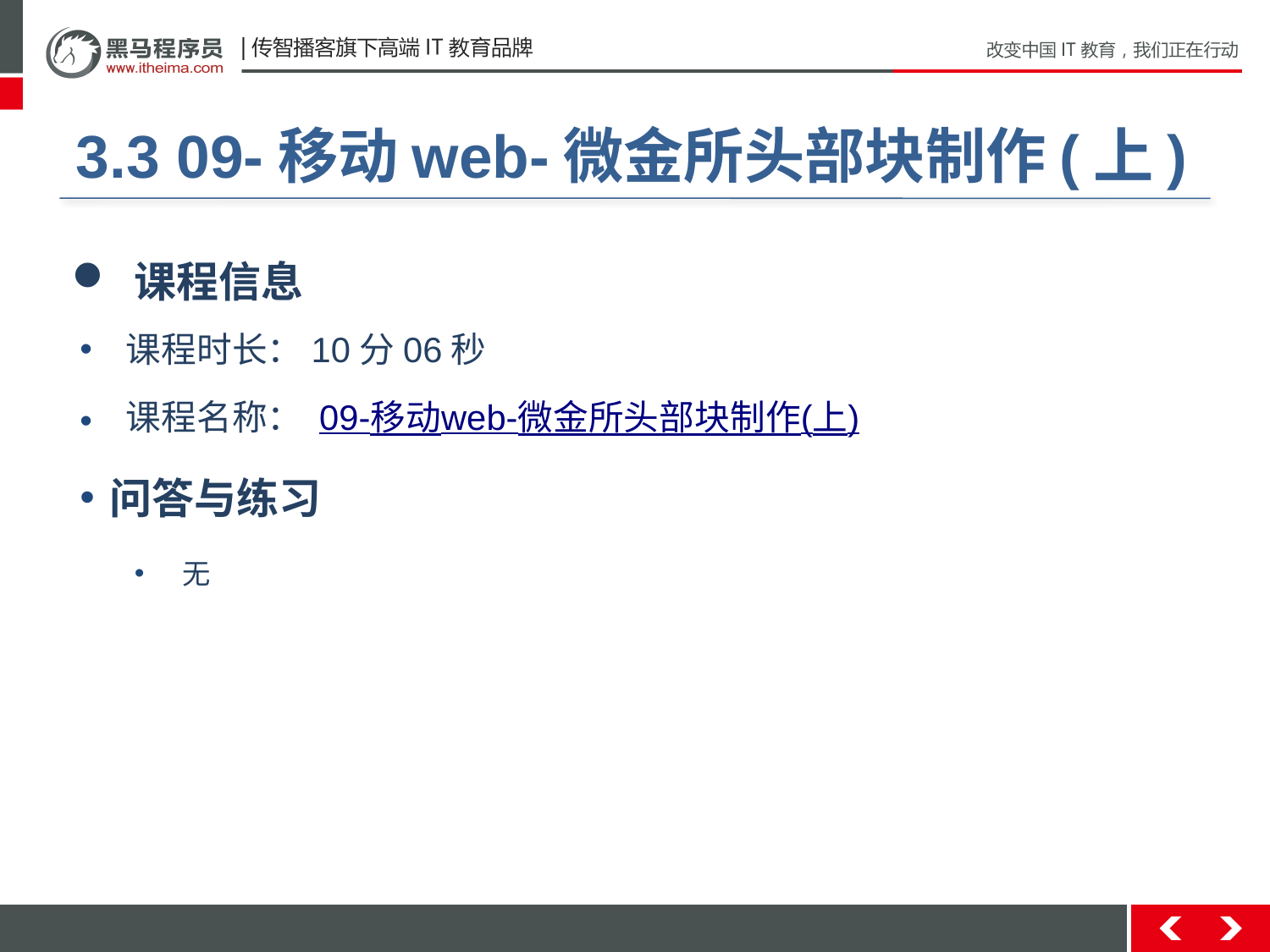

#
3.3 09-移动web-微金所头部块制作(上)
 课程信息
 课程时长：10分06秒
 课程名称： 09-移动web-微金所头部块制作(上)
问答与练习
无